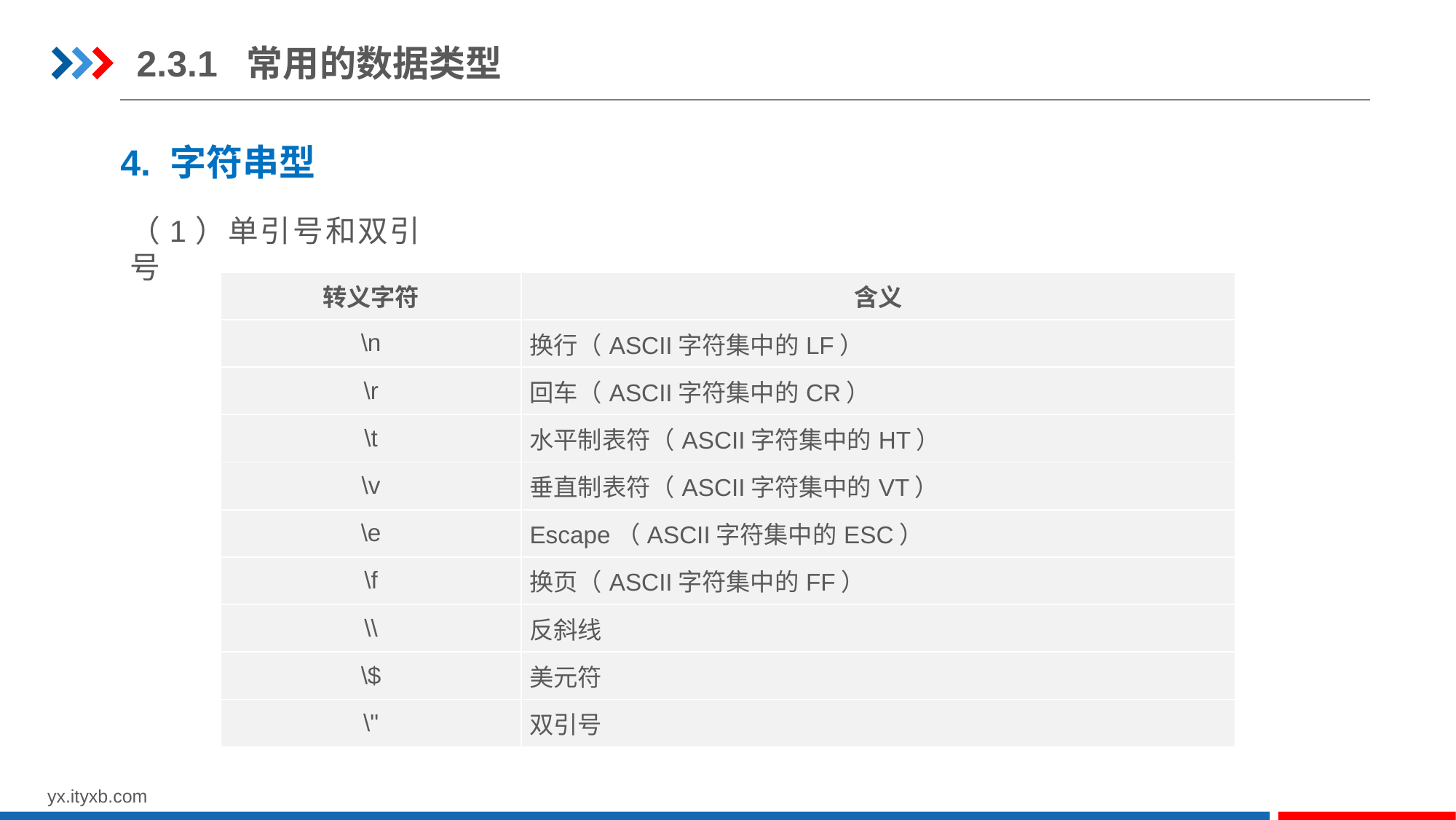

2.3.1  常用的数据类型
4. 字符串型
（1）单引号和双引号
| 转义字符 | 含义 |
| --- | --- |
| \n | 换行（ASCII字符集中的LF） |
| \r | 回车（ASCII字符集中的CR） |
| \t | 水平制表符（ASCII字符集中的HT） |
| \v | 垂直制表符（ASCII字符集中的VT） |
| \e | Escape（ASCII字符集中的ESC） |
| \f | 换页（ASCII字符集中的FF） |
| \\ | 反斜线 |
| \$ | 美元符 |
| \" | 双引号 |